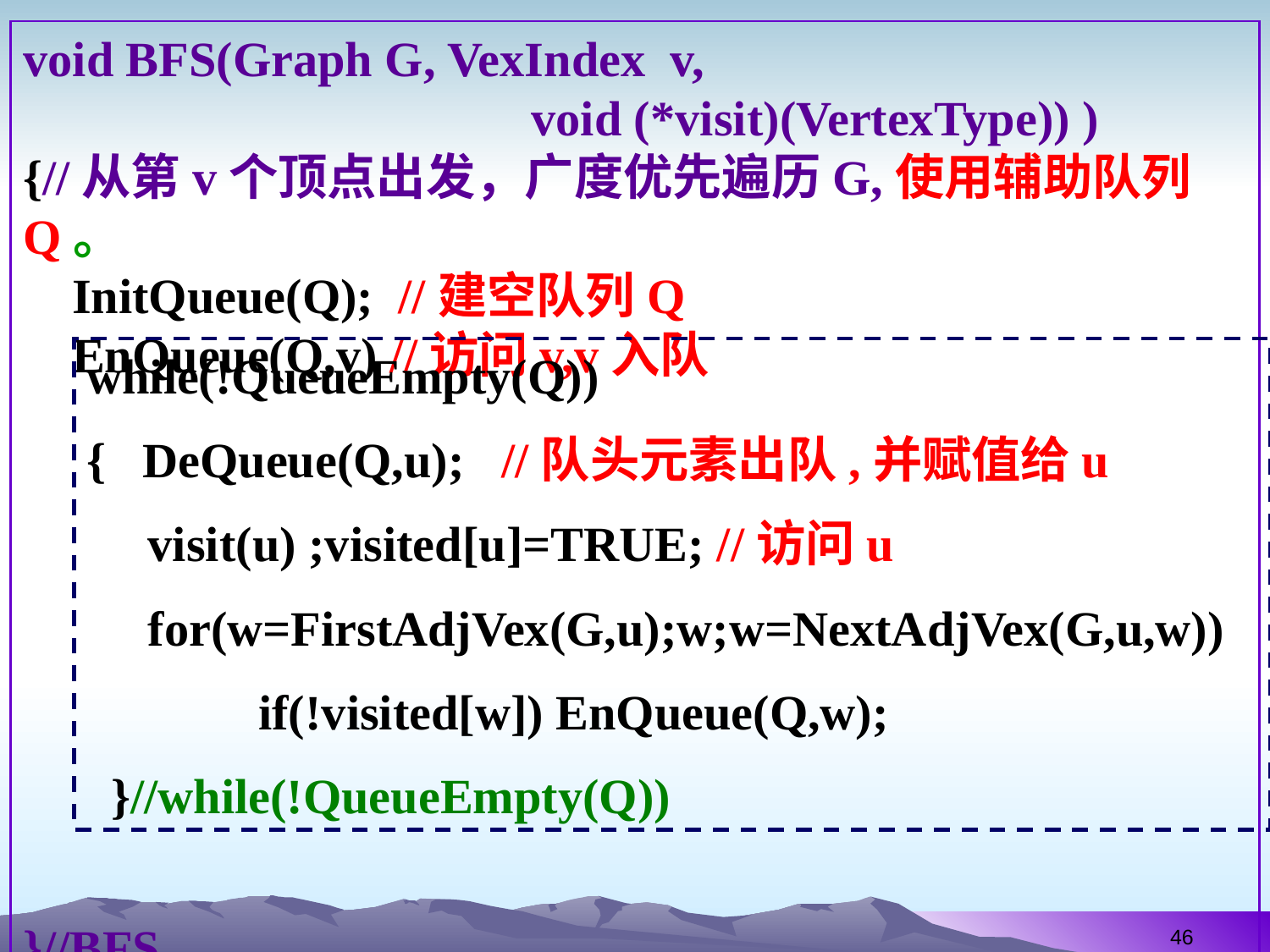

void BFS(Graph G, VexIndex  v,
				void (*visit)(VertexType)) )
{//从第v个顶点出发，广度优先遍历G,使用辅助队列Q。
    InitQueue(Q);  //建空队列Q
    EnQueue(Q,v) //访问v,v入队

}//BFS
while(!QueueEmpty(Q))
{   DeQueue(Q,u);   //队头元素出队,并赋值给u
     visit(u) ;visited[u]=TRUE; //访问u
     for(w=FirstAdjVex(G,u);w;w=NextAdjVex(G,u,w))
              if(!visited[w]) EnQueue(Q,w);
  }//while(!QueueEmpty(Q))
46